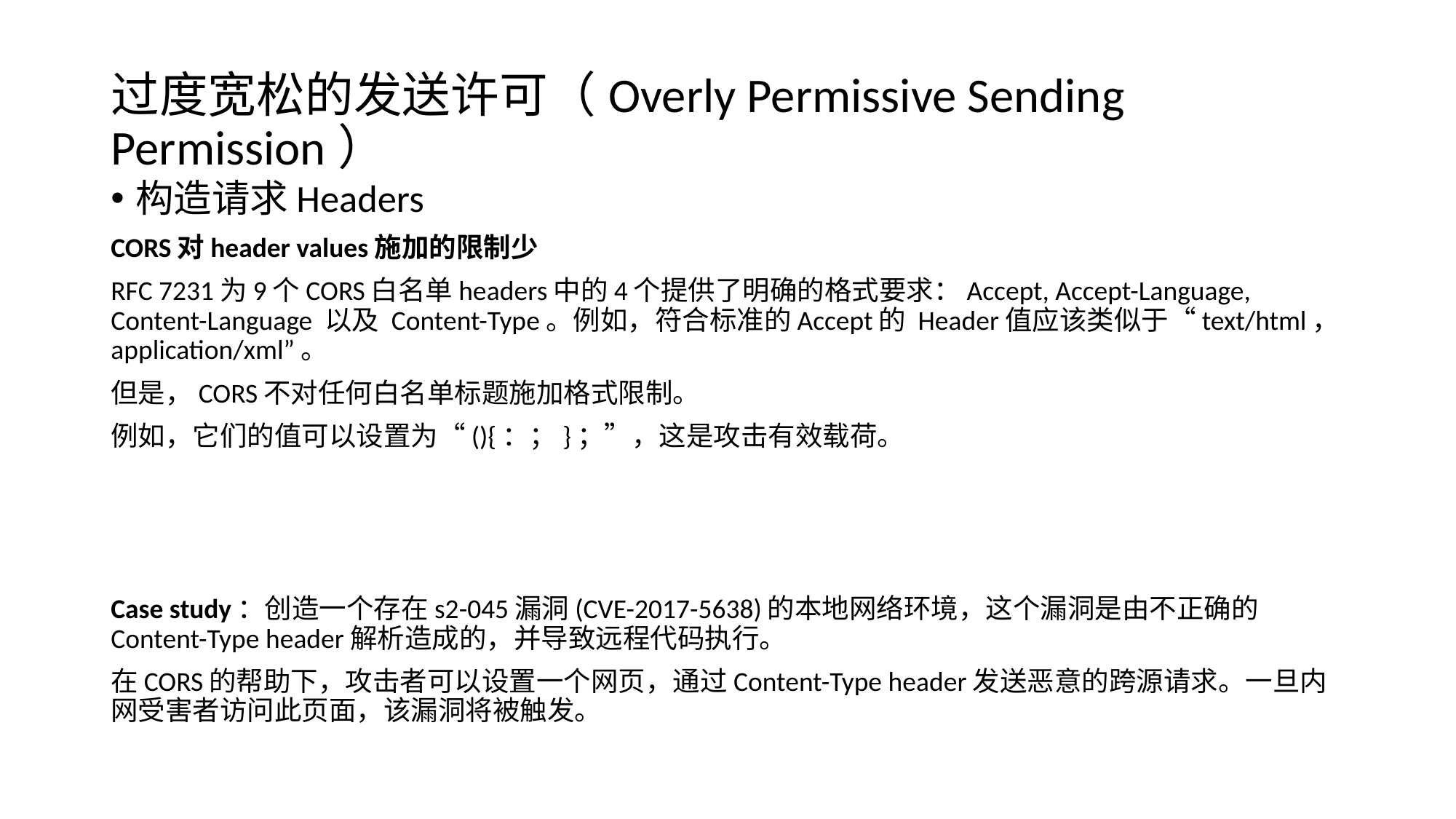

# 过度宽松的发送许可（Overly Permissive Sending Permission）
构造请求Headers
CORS对header values施加的限制少
RFC 7231为9个CORS白名单headers中的4个提供了明确的格式要求：Accept, Accept-Language, Content-Language 以及 Content-Type。例如，符合标准的Accept的 Header值应该类似于“text/html，application/xml”。
但是，CORS不对任何白名单标题施加格式限制。
例如，它们的值可以设置为“(){：；}；”，这是攻击有效载荷。

Case study：创造一个存在s2-045漏洞(CVE-2017-5638)的本地网络环境，这个漏洞是由不正确的Content-Type header解析造成的，并导致远程代码执行。
在CORS的帮助下，攻击者可以设置一个网页，通过Content-Type header发送恶意的跨源请求。一旦内网受害者访问此页面，该漏洞将被触发。

11